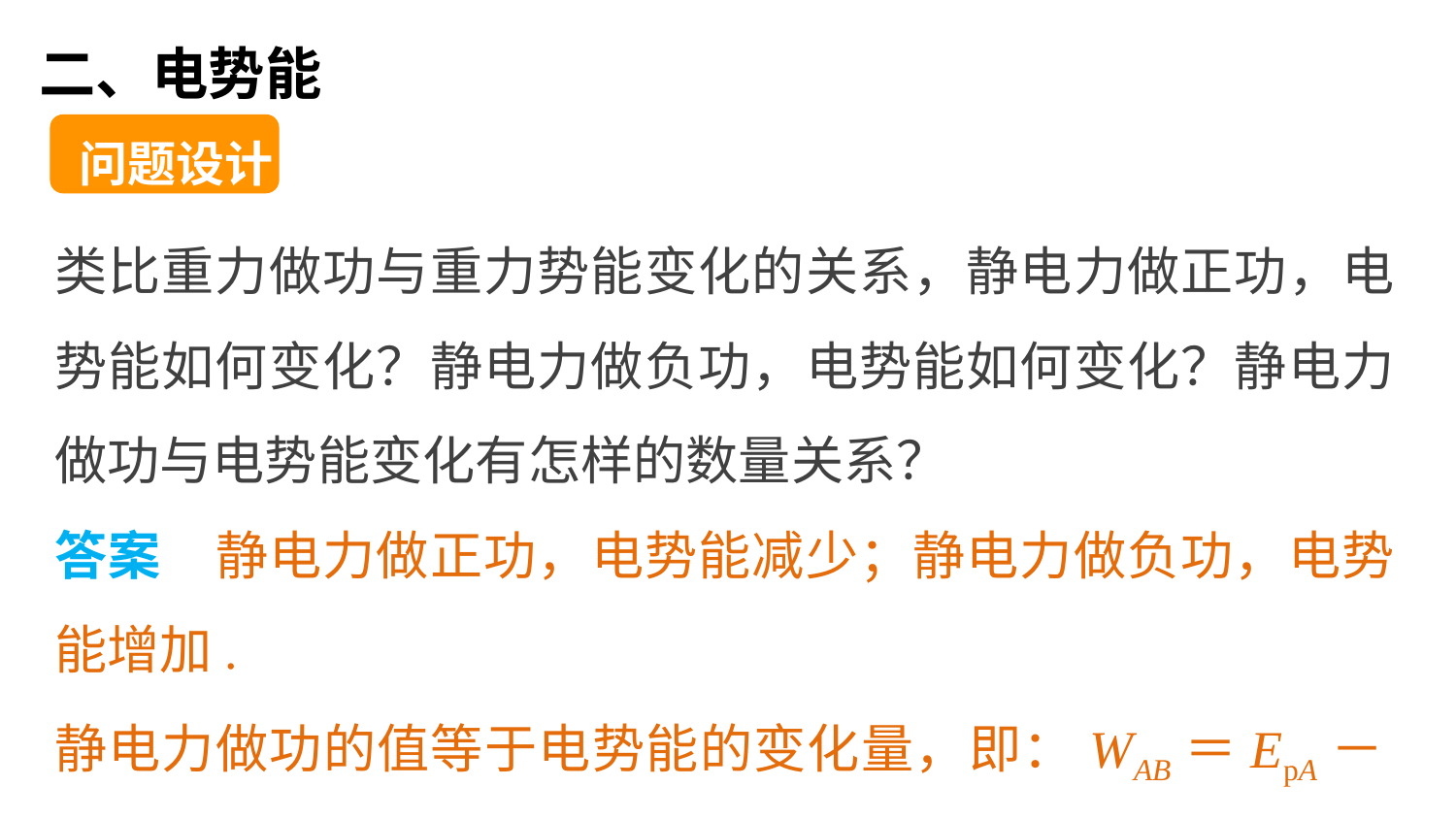

二、电势能
 问题设计
类比重力做功与重力势能变化的关系，静电力做正功，电势能如何变化？静电力做负功，电势能如何变化？静电力做功与电势能变化有怎样的数量关系？
答案　静电力做正功，电势能减少；静电力做负功，电势能增加.
静电力做功的值等于电势能的变化量，即：WAB＝EpA－EpB.